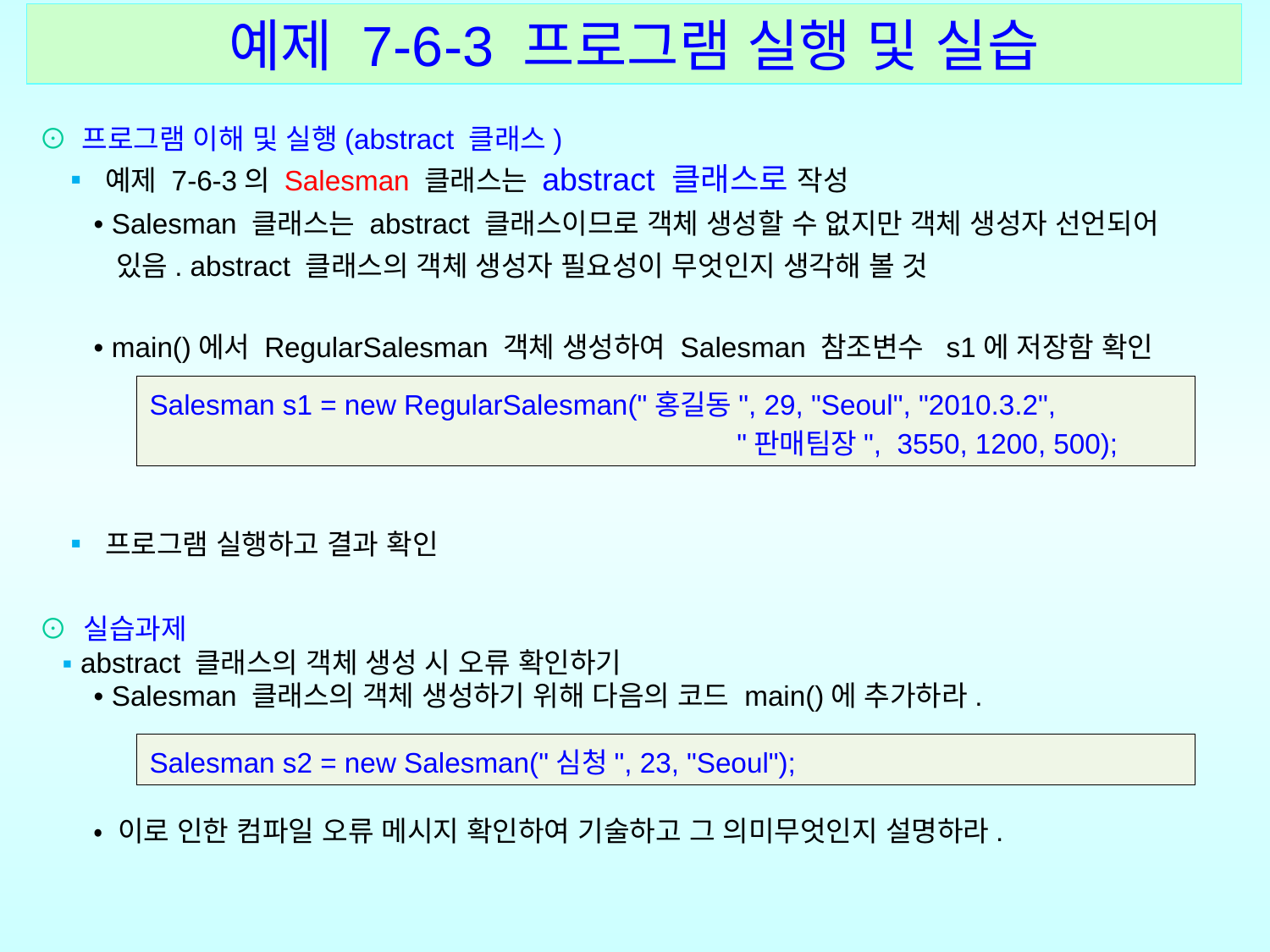

예제 7-6-3 프로그램 실행 및 실습
⊙ 프로그램 이해 및 실행(abstract 클래스)
   ▪ 예제 7-6-3의 Salesman 클래스는 abstract 클래스로 작성
       • Salesman 클래스는 abstract 클래스이므로 객체 생성할 수 없지만 객체 생성자 선언되어
         있음. abstract 클래스의 객체 생성자 필요성이 무엇인지 생각해 볼 것

       • main()에서 RegularSalesman 객체 생성하여 Salesman 참조변수  s1에 저장함 확인

   ▪ 프로그램 실행하고 결과 확인

⊙ 실습과제
   ▪ abstract 클래스의 객체 생성 시 오류 확인하기
       • Salesman 클래스의 객체 생성하기 위해 다음의 코드 main()에 추가하라.

       • 이로 인한 컴파일 오류 메시지 확인하여 기술하고 그 의미무엇인지 설명하라.
Salesman s1 = new RegularSalesman("홍길동", 29, "Seoul", "2010.3.2",
                                                                           "판매팀장",  3550, 1200, 500);
Salesman s2 = new Salesman("심청", 23, "Seoul");